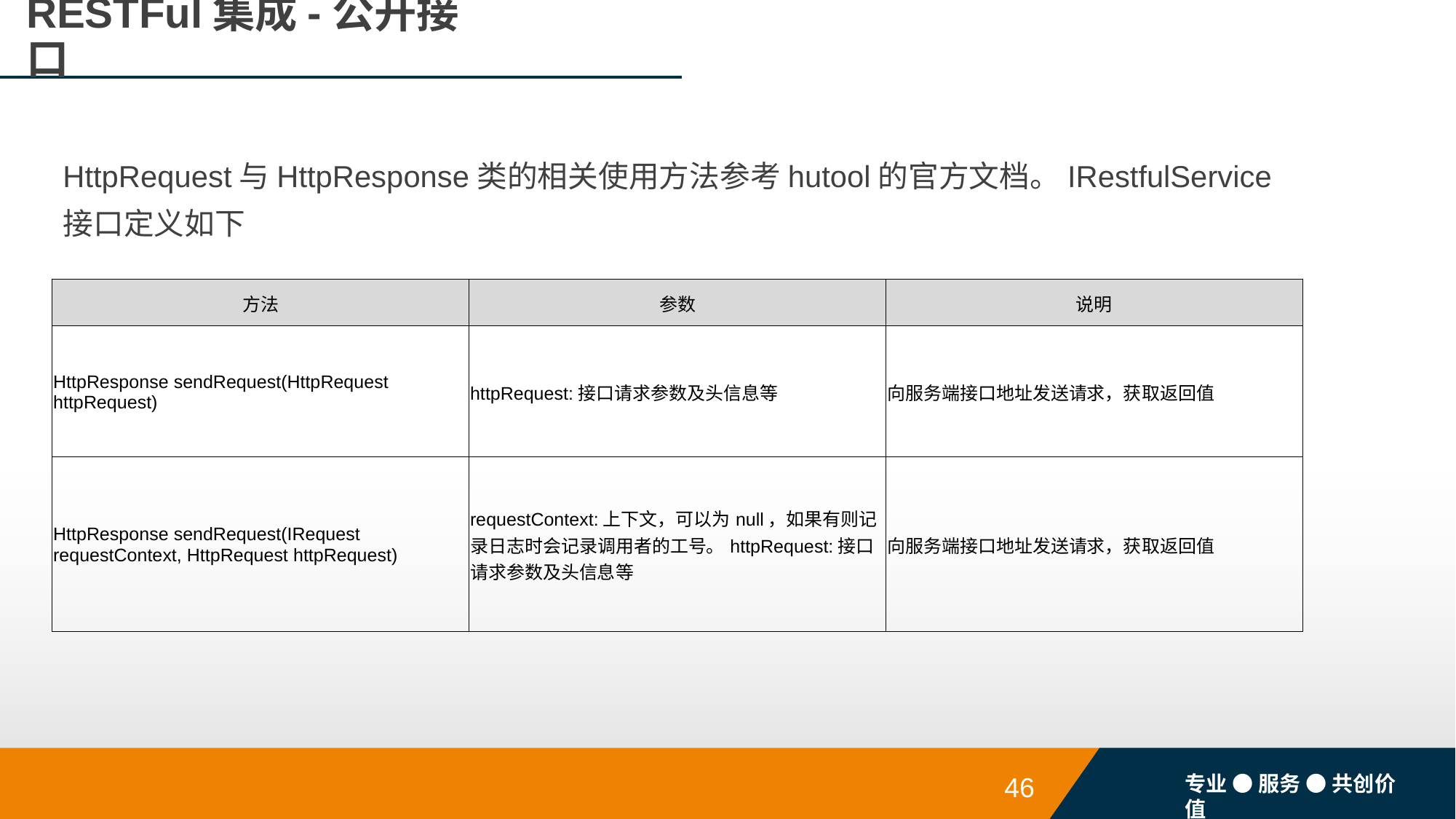

# RESTFul集成-公开接口
HttpRequest与HttpResponse类的相关使用方法参考hutool的官方文档。IRestfulService接口定义如下
| 方法 | 参数 | 说明 |
| --- | --- | --- |
| HttpResponse sendRequest(HttpRequest httpRequest) | httpRequest:接口请求参数及头信息等 | 向服务端接口地址发送请求，获取返回值 |
| HttpResponse sendRequest(IRequest requestContext, HttpRequest httpRequest) | requestContext:上下文，可以为null，如果有则记录日志时会记录调用者的工号。httpRequest:接口请求参数及头信息等 | 向服务端接口地址发送请求，获取返回值 |